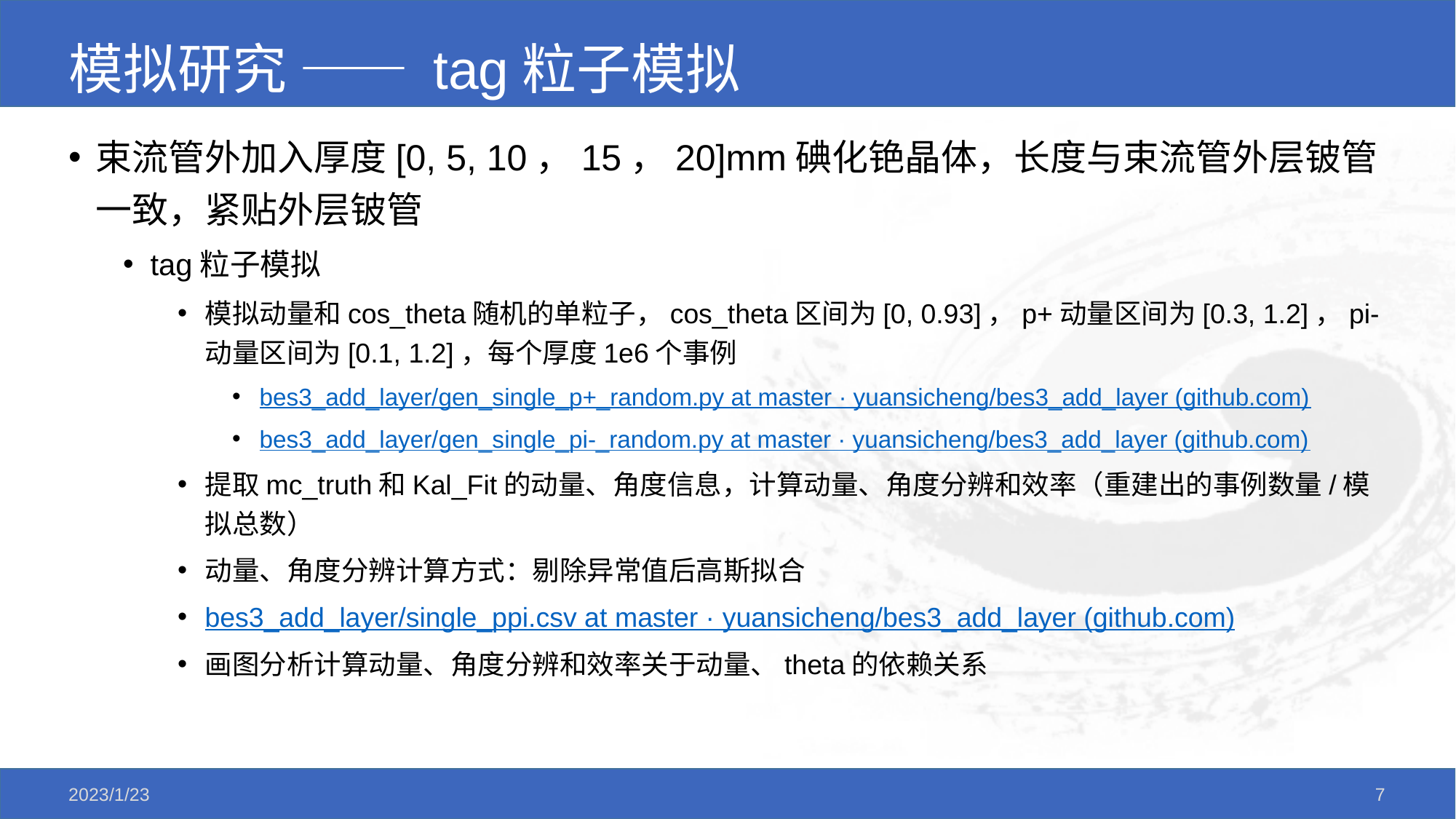

# 模拟研究 —— tag粒子模拟
束流管外加入厚度[0, 5, 10，15，20]mm碘化铯晶体，长度与束流管外层铍管一致，紧贴外层铍管
tag粒子模拟
模拟动量和cos_theta随机的单粒子，cos_theta区间为[0, 0.93]，p+动量区间为[0.3, 1.2]，pi-动量区间为[0.1, 1.2]，每个厚度1e6个事例
bes3_add_layer/gen_single_p+_random.py at master · yuansicheng/bes3_add_layer (github.com)
bes3_add_layer/gen_single_pi-_random.py at master · yuansicheng/bes3_add_layer (github.com)
提取mc_truth和Kal_Fit的动量、角度信息，计算动量、角度分辨和效率（重建出的事例数量/模拟总数）
动量、角度分辨计算方式：剔除异常值后高斯拟合
bes3_add_layer/single_ppi.csv at master · yuansicheng/bes3_add_layer (github.com)
画图分析计算动量、角度分辨和效率关于动量、theta的依赖关系

2023/1/23
7